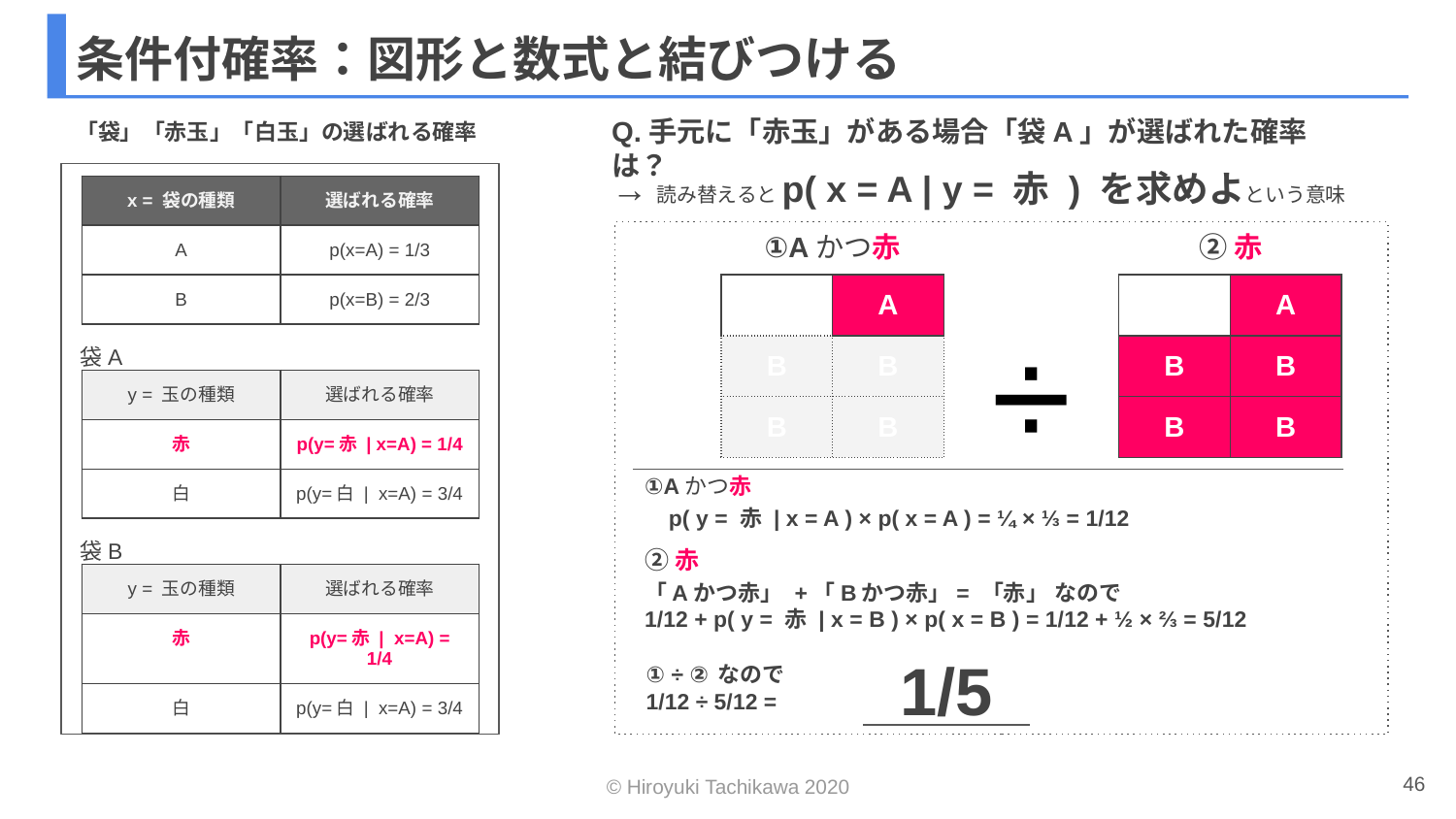

# 条件付確率：図形と数式と結びつける
「袋」「赤玉」「白玉」の選ばれる確率
Q.手元に「赤玉」がある場合「袋A」が選ばれた確率は？
→読み替えるとp( x = A | y = 赤 ) を求めよという意味

| x = 袋の種類 | 選ばれる確率 |
| --- | --- |
| A | p(x=A) = 1/3 |
| B | p(x=B) = 2/3 |

①Aかつ赤
②赤
|  | A |
| --- | --- |
| B | B |
| B | B |
|  | A |
| --- | --- |
| B | B |
| B | B |
袋A
÷
| y = 玉の種類 | 選ばれる確率 |
| --- | --- |
| 赤 | p(y=赤 | x=A) = 1/4 |
| 白 | p(y=白 | x=A) = 3/4 |
①Aかつ赤
p( y = 赤 | x = A ) × p( x = A ) = ¼ × ⅓ = 1/12
袋B
②赤
| y = 玉の種類 | 選ばれる確率 |
| --- | --- |
| 赤 | p(y=赤 | x=A) = 1/4 |
| 白 | p(y=白 | x=A) = 3/4 |
「Aかつ赤」 +「Bかつ赤」= 「赤」 なので
1/12 + p( y = 赤 | x = B ) × p( x = B ) = 1/12 + ½ × ⅔ = 5/12

① ÷ ②なので
1/12 ÷ 5/12 =
1/5
46